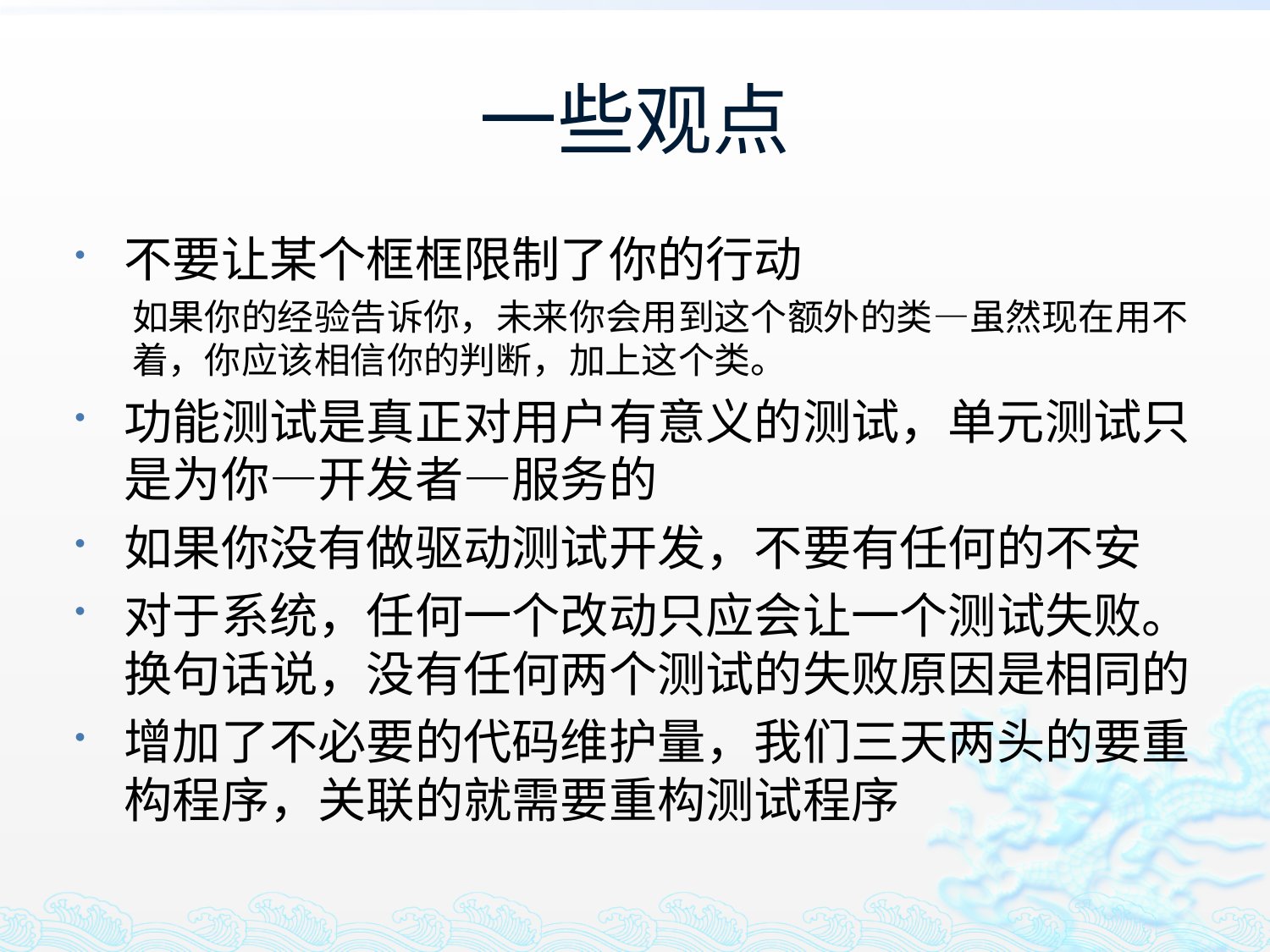

# 一些观点
不要让某个框框限制了你的行动
如果你的经验告诉你，未来你会用到这个额外的类—虽然现在用不着，你应该相信你的判断，加上这个类。
功能测试是真正对用户有意义的测试，单元测试只是为你—开发者—服务的
如果你没有做驱动测试开发，不要有任何的不安
对于系统，任何一个改动只应会让一个测试失败。换句话说，没有任何两个测试的失败原因是相同的
增加了不必要的代码维护量，我们三天两头的要重构程序，关联的就需要重构测试程序